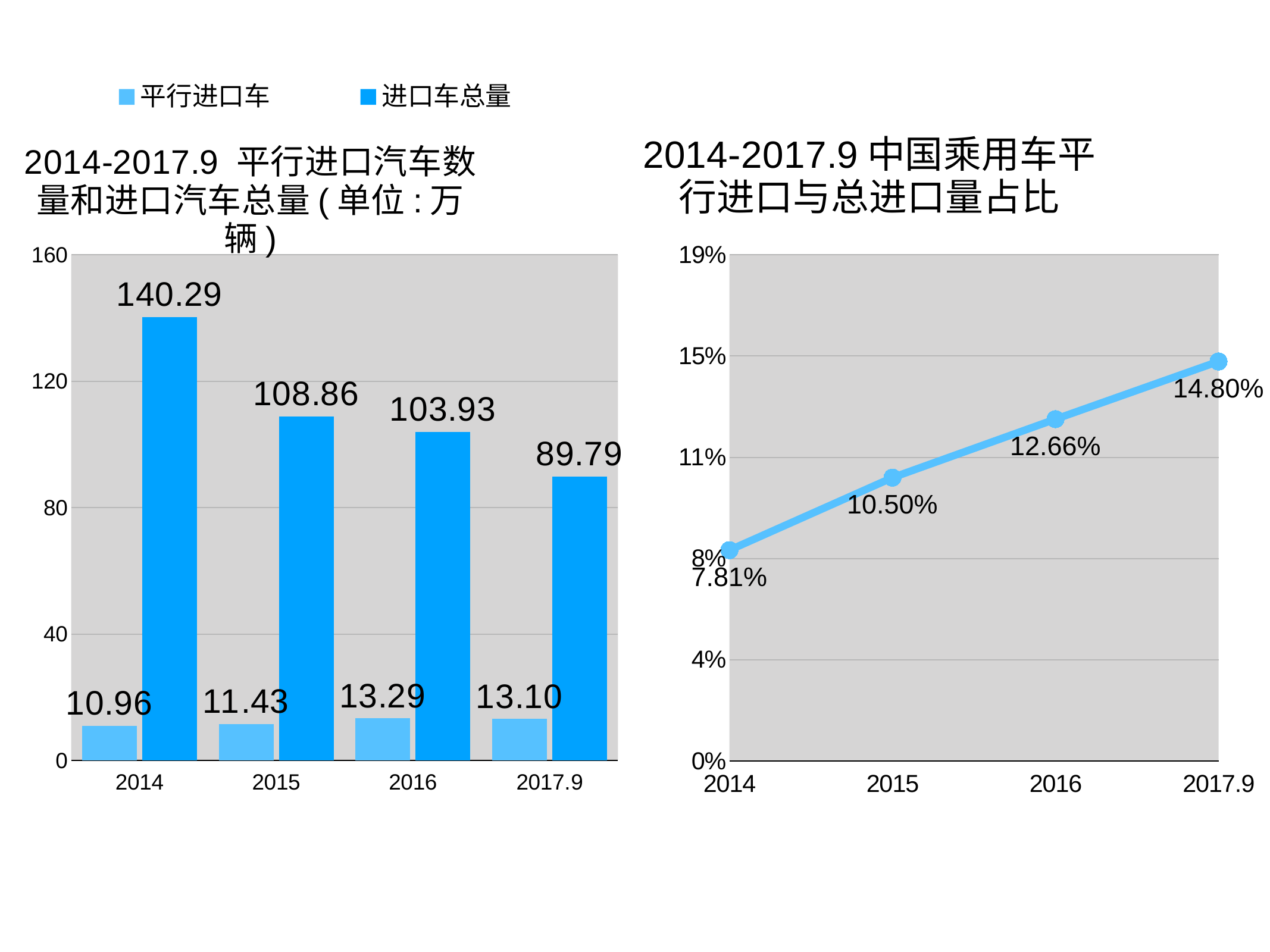

### Chart: 2014-2017.9 平行进口汽车数量和进口汽车总量(单位:万辆)

| Category | 平行进口车 | 进口车总量 |
|---|---|---|
| 2014 | 10.9566 | 140.2857 |
| 2015 | 11.4261 | 108.855 |
| 2016 | 13.2877 | 103.9302 |
| 2017.9 | 13.1 | 89.7875 |

### Chart: 2014-2017.9中国乘用车平行进口与总进口量占比

| Category | 比例 |
|---|---|
| 2014 | 0.078102 |
| 2015 | 0.104966 |
| 2016 | 0.126634 |
| 2017.9 | 0.148 |